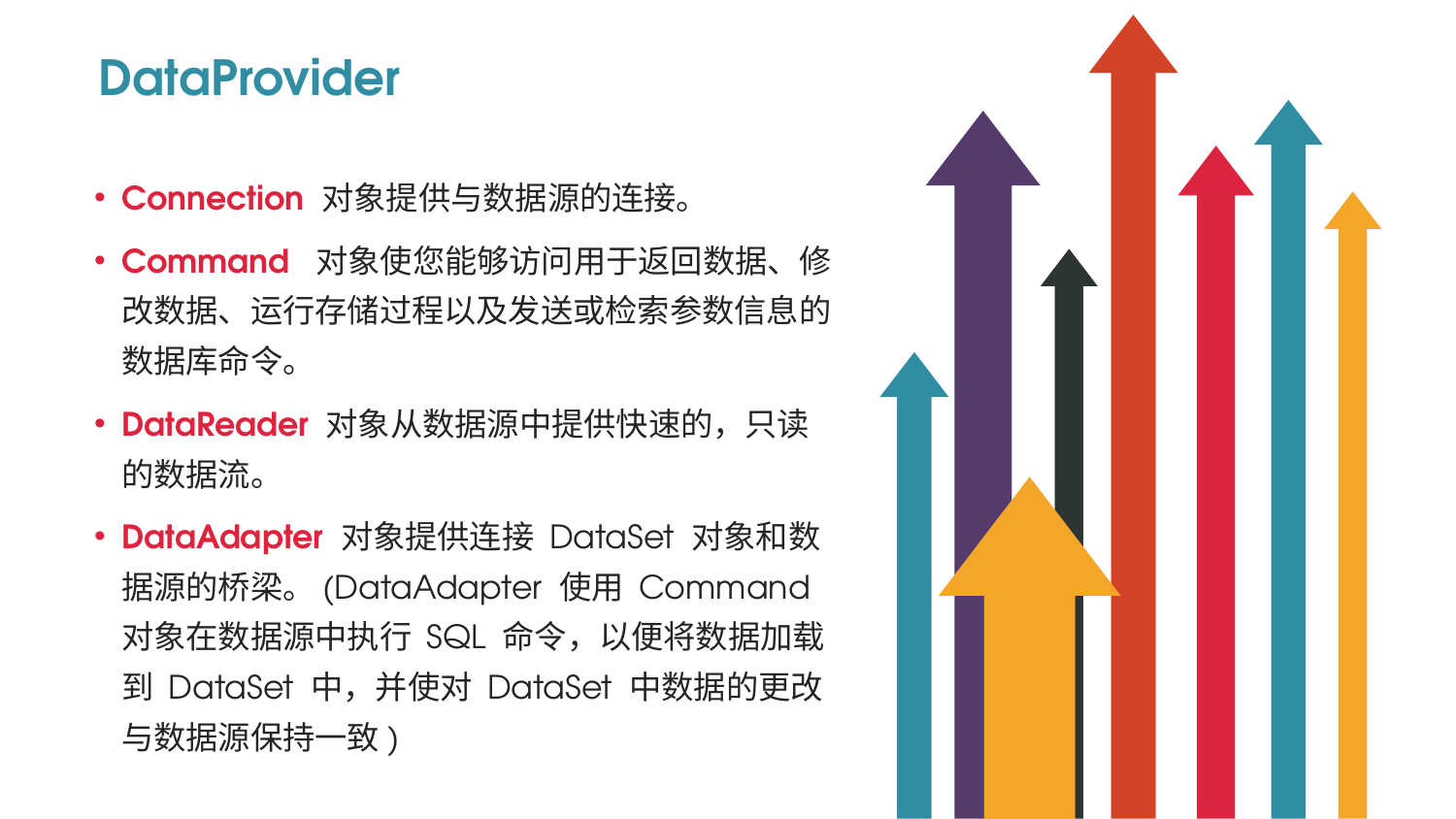

DataProvider

Connection 对象提供与数据源的连接。
Command  对象使您能够访问用于返回数据、修改数据、运行存储过程以及发送或检索参数信息的数据库命令。
DataReader 对象从数据源中提供快速的，只读的数据流。
DataAdapter 对象提供连接 DataSet 对象和数据源的桥梁。(DataAdapter 使用 Command 对象在数据源中执行 SQL 命令，以便将数据加载到 DataSet 中，并使对 DataSet 中数据的更改与数据源保持一致)